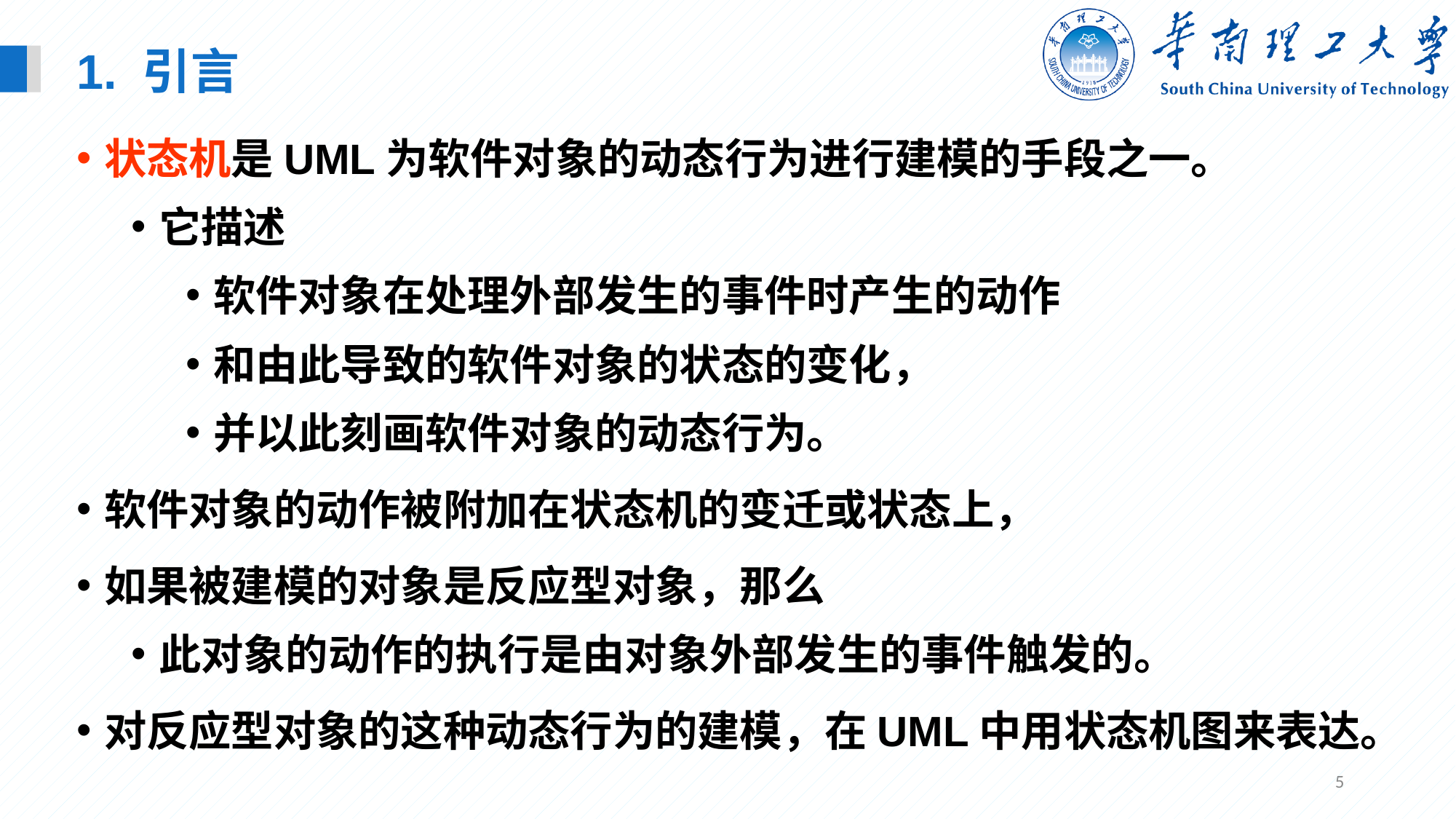

1. 引言
状态机是UML为软件对象的动态行为进行建模的手段之一。
它描述
软件对象在处理外部发生的事件时产生的动作
和由此导致的软件对象的状态的变化，
并以此刻画软件对象的动态行为。
软件对象的动作被附加在状态机的变迁或状态上，
如果被建模的对象是反应型对象，那么
此对象的动作的执行是由对象外部发生的事件触发的。
对反应型对象的这种动态行为的建模，在UML中用状态机图来表达。
5